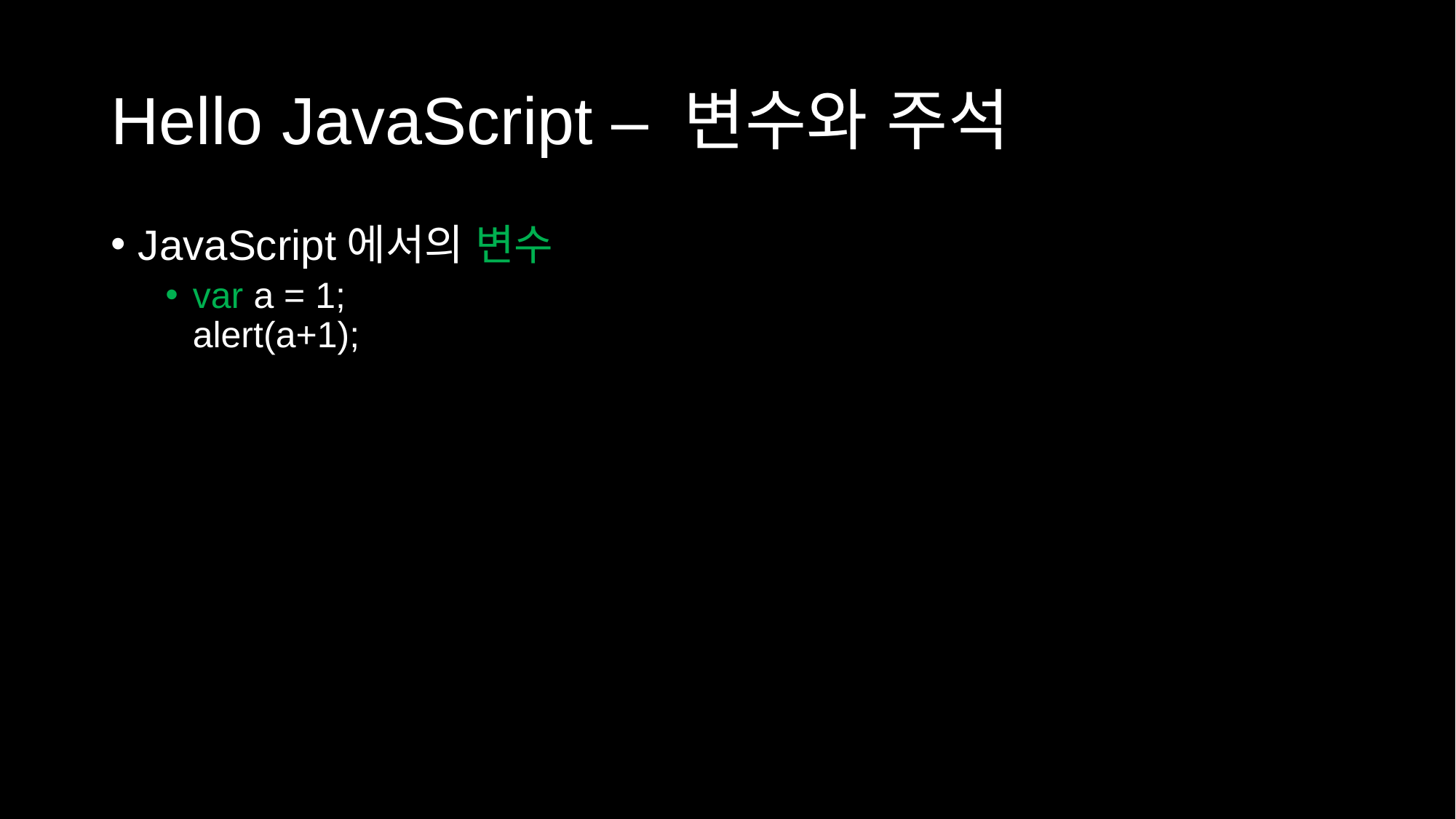

# Hello JavaScript – 변수와 주석
JavaScript에서의 변수
var a = 1;
alert(a+1);